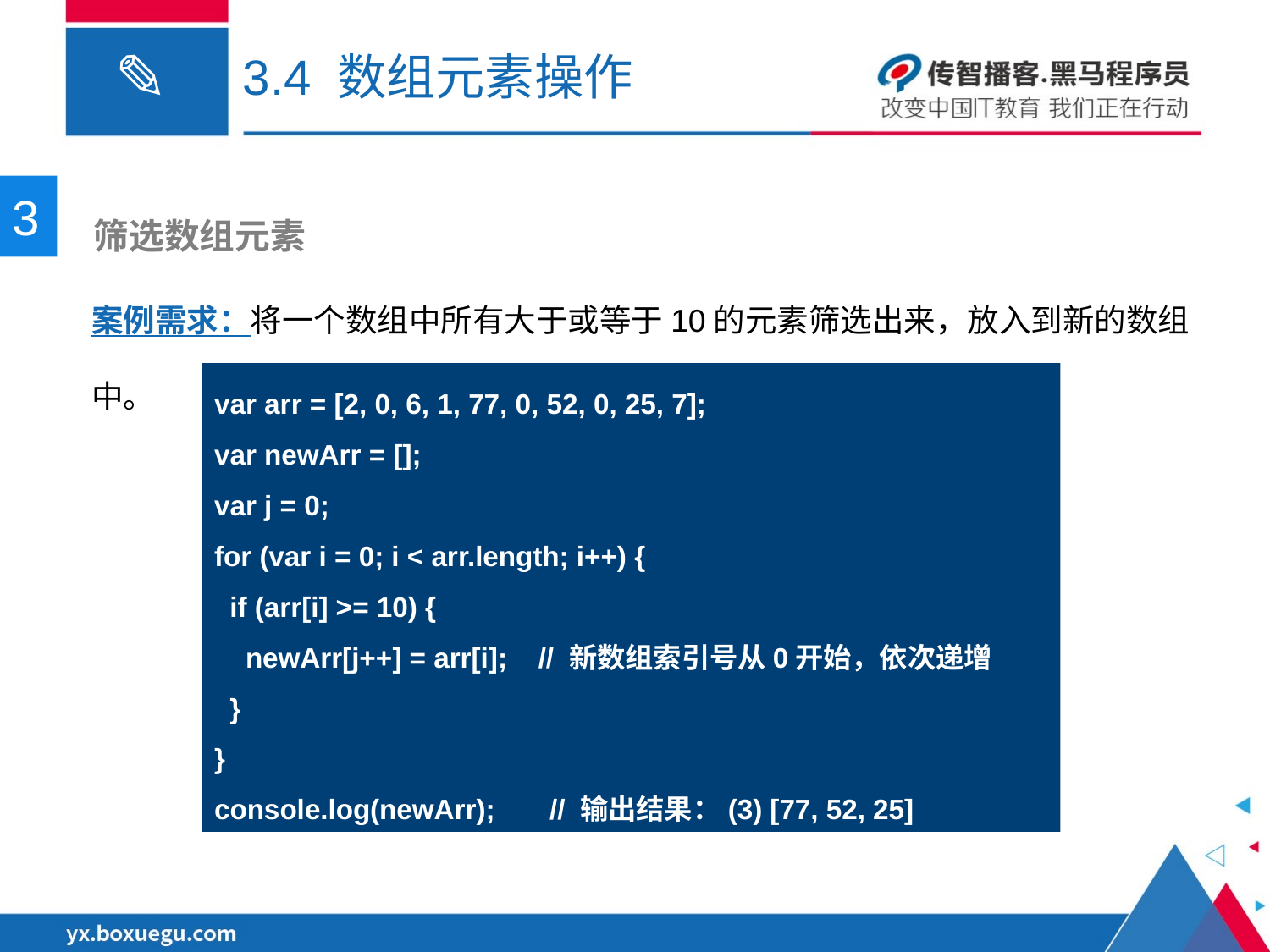

# 3.4 数组元素操作

3
  筛选数组元素
案例需求：将一个数组中所有大于或等于10的元素筛选出来，放入到新的数组中。
var arr = [2, 0, 6, 1, 77, 0, 52, 0, 25, 7];
var newArr = [];
var j = 0;
for (var i = 0; i < arr.length; i++) {
  if (arr[i] >= 10) {
    newArr[j++] = arr[i];    // 新数组索引号从0开始，依次递增
  }
}
console.log(newArr);       // 输出结果：(3) [77, 52, 25]